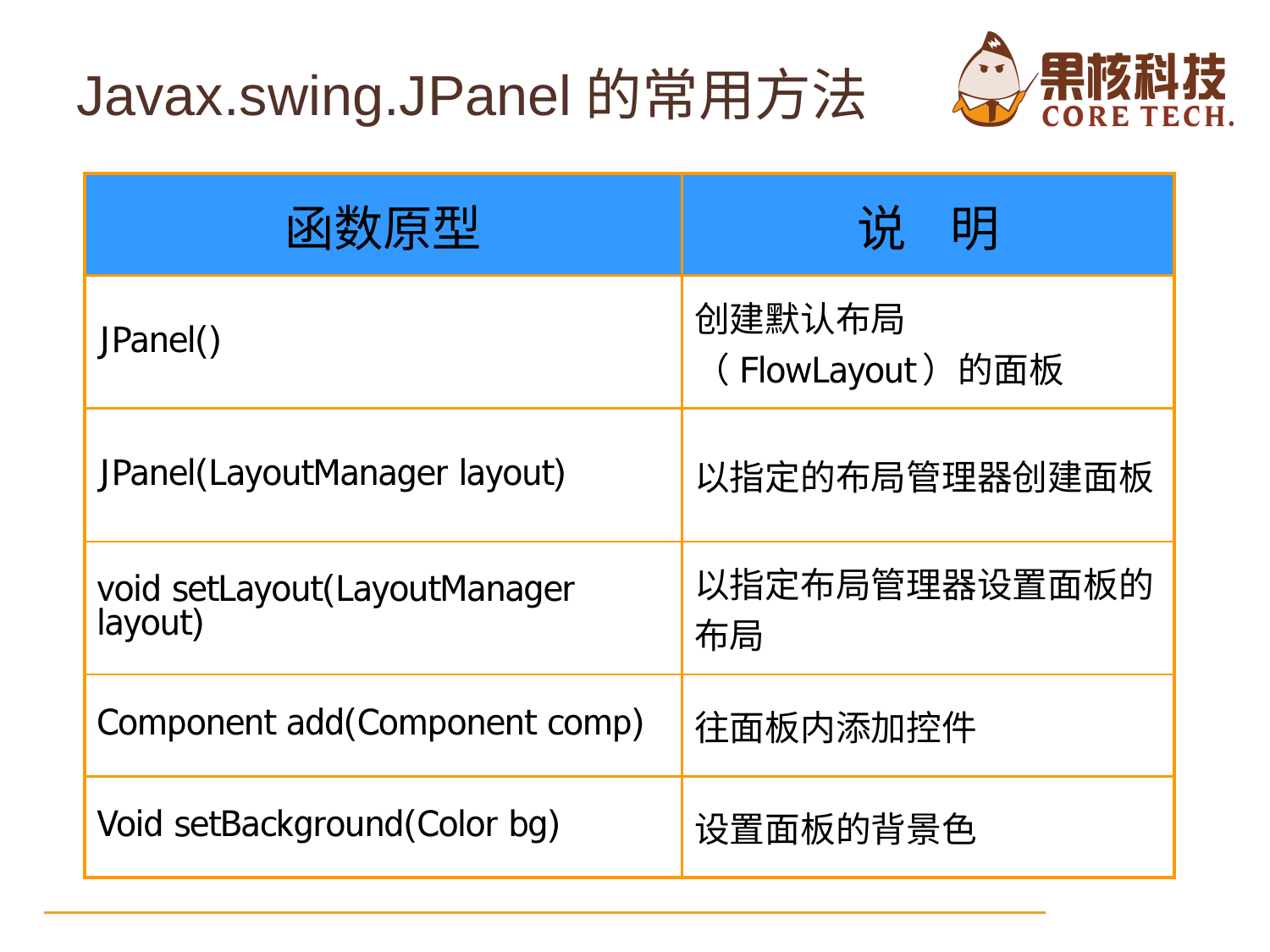

# Javax.swing.JPanel的常用方法
| 函数原型 | 说 明 |
| --- | --- |
| JPanel() | 创建默认布局（FlowLayout）的面板 |
| JPanel(LayoutManager layout) | 以指定的布局管理器创建面板 |
| void setLayout(LayoutManager layout) | 以指定布局管理器设置面板的布局 |
| Component add(Component comp) | 往面板内添加控件 |
| Void setBackground(Color bg) | 设置面板的背景色 |